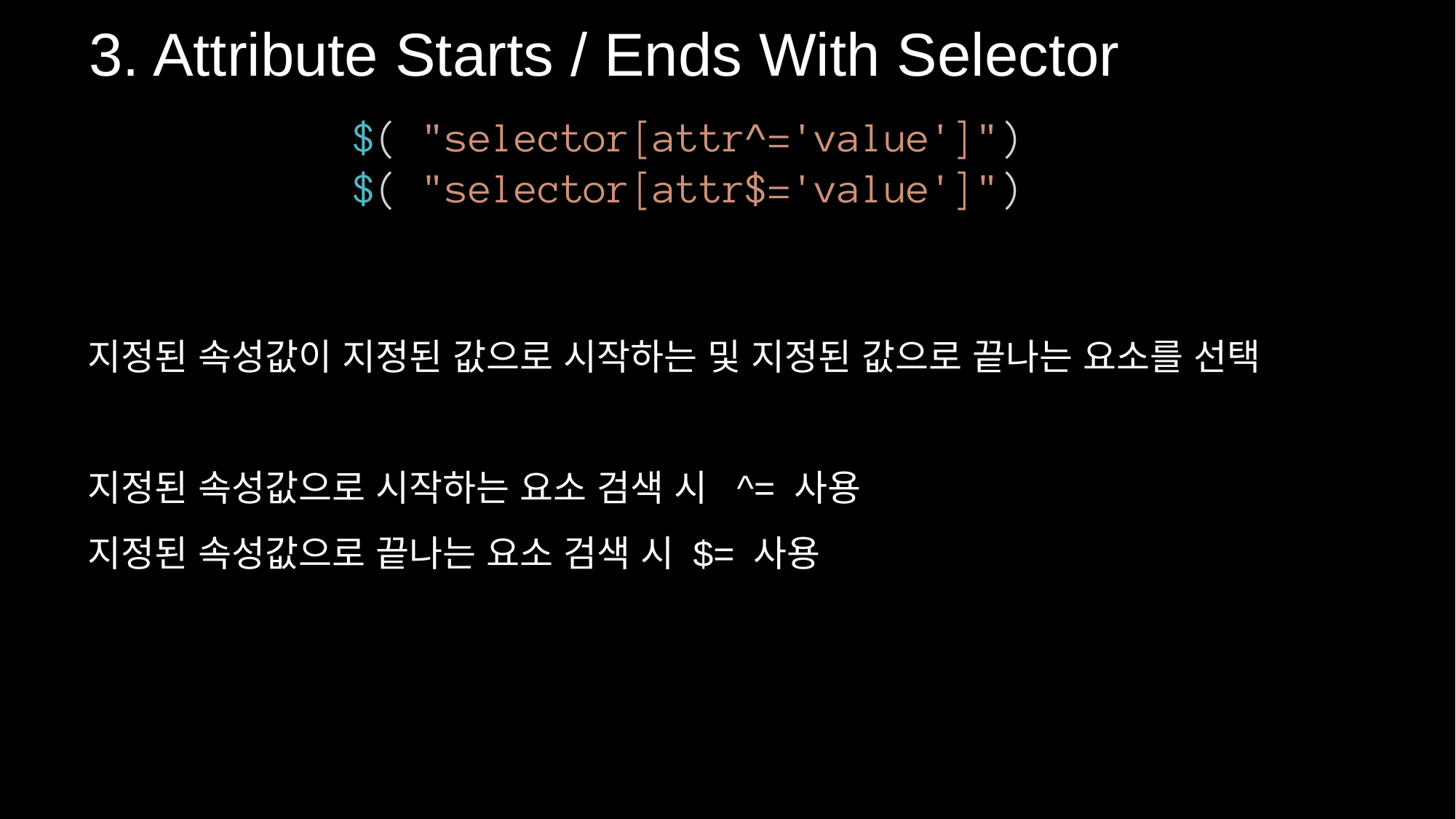

3. Attribute Starts / Ends With Selector
$( "selector[attr^='value']")
$( "selector[attr$='value']")
지정된 속성값이 지정된 값으로 시작하는 및 지정된 값으로 끝나는 요소를 선택

지정된 속성값으로 시작하는 요소 검색 시  ^= 사용
지정된 속성값으로 끝나는 요소 검색 시 $= 사용